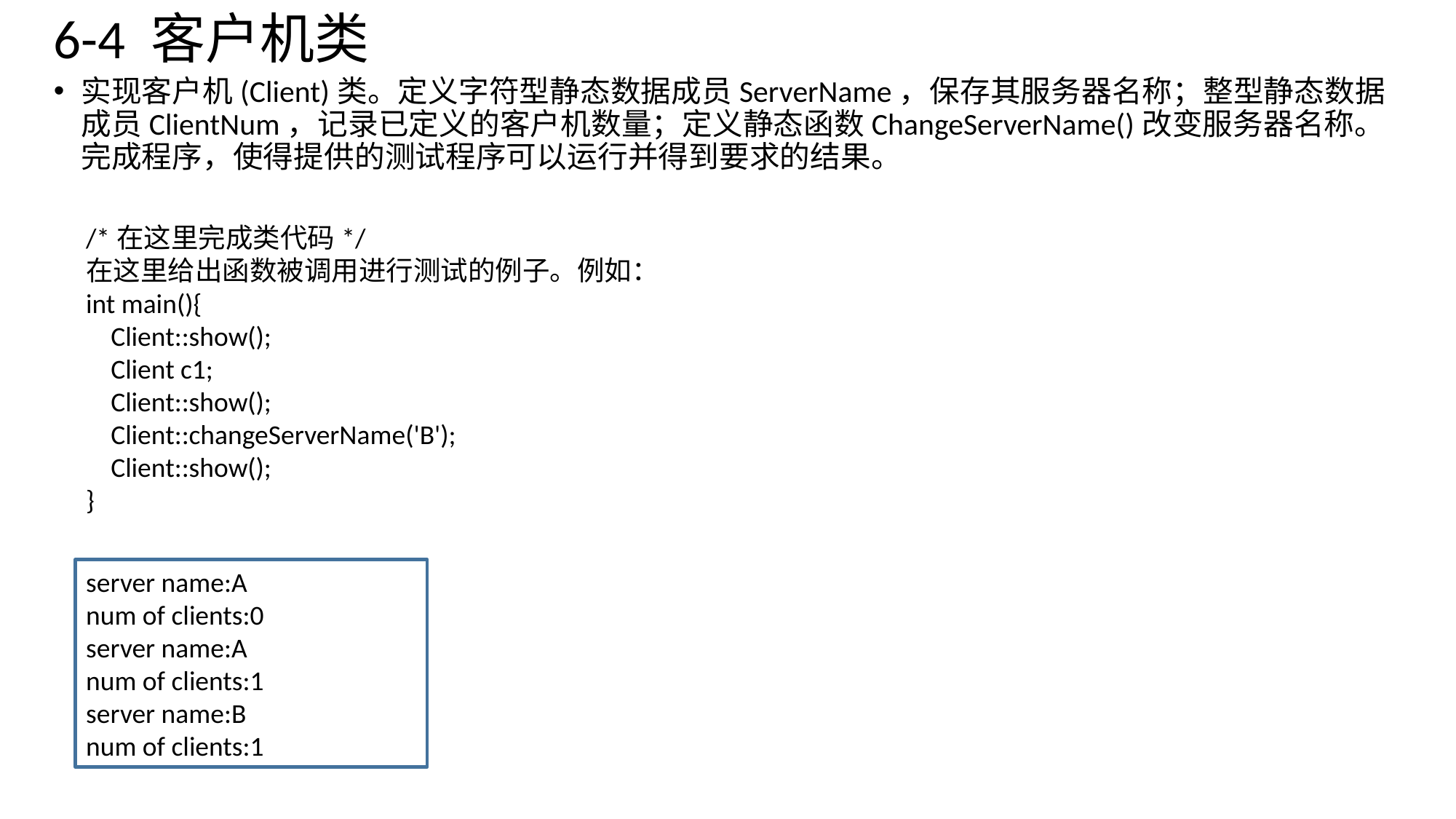

# 6-4 客户机类
实现客户机(Client)类。定义字符型静态数据成员ServerName，保存其服务器名称；整型静态数据成员ClientNum，记录已定义的客户机数量；定义静态函数ChangeServerName()改变服务器名称。完成程序，使得提供的测试程序可以运行并得到要求的结果。
/*在这里完成类代码*/
在这里给出函数被调用进行测试的例子。例如：
int main(){
    Client::show();
    Client c1;
    Client::show();
    Client::changeServerName('B');
    Client::show();
}
server name:A
num of clients:0
server name:A
num of clients:1
server name:B
num of clients:1